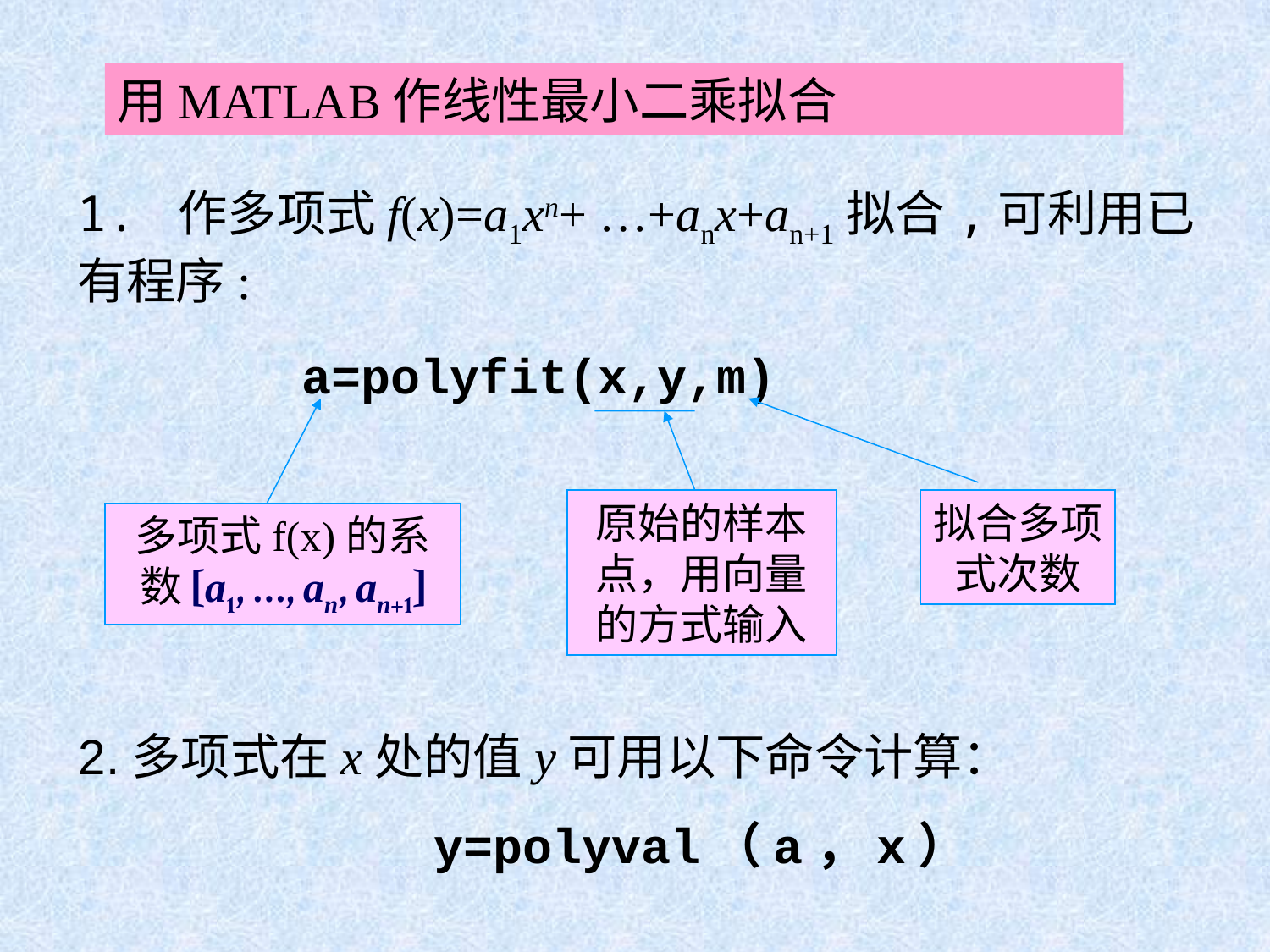

用MATLAB作线性最小二乘拟合
1. 作多项式f(x)=a1xn+ …+anx+an+1拟合,可利用已有程序:
a=polyfit(x,y,m)

原始的样本点，用向量的方式输入
拟合多项
式次数
多项式f(x)的系数[a1, …, an, an+1]
2.多项式在x处的值y可用以下命令计算：
            y=polyval（a，x）